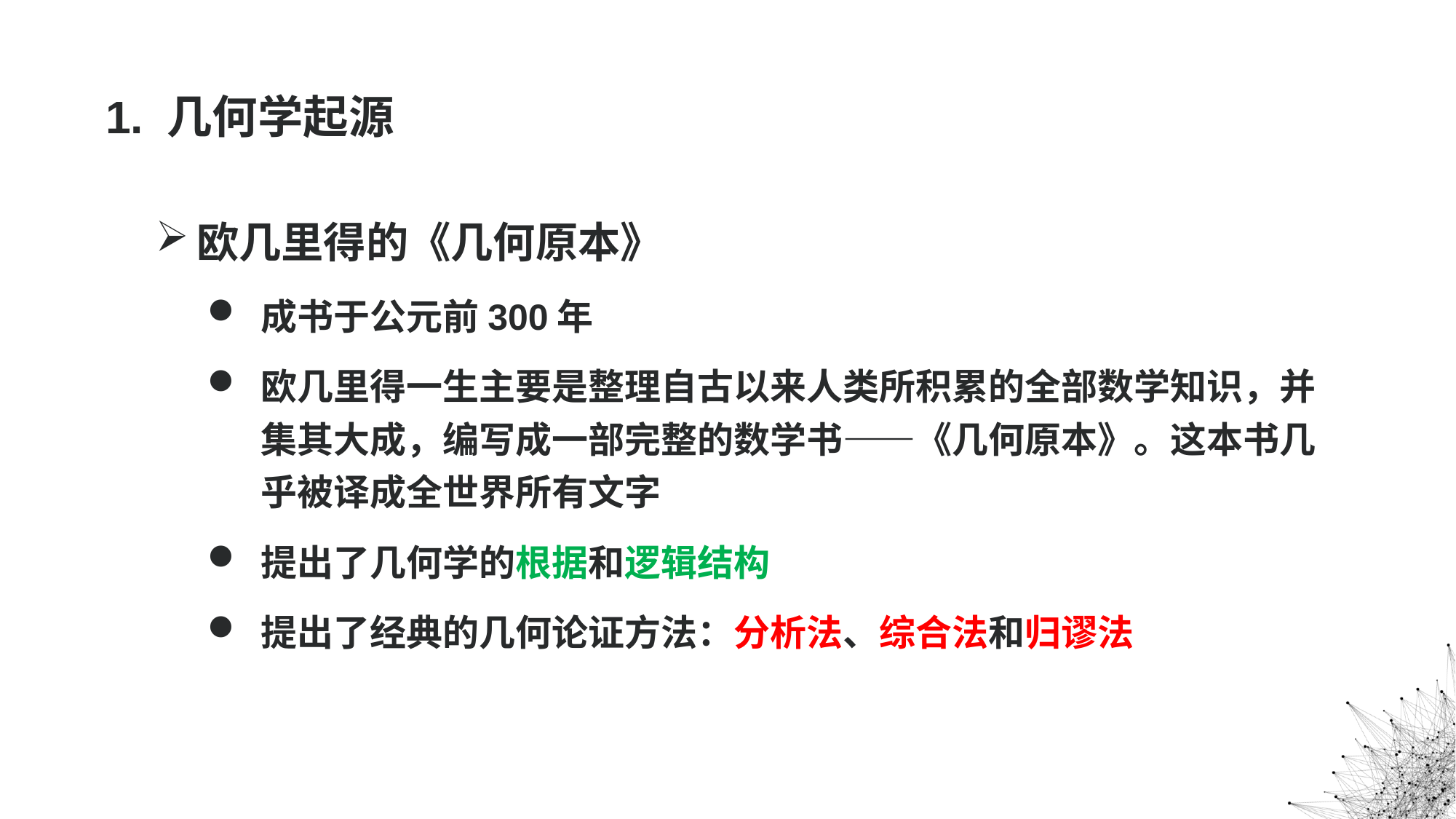

# 1. 几何学起源
欧几里得的《几何原本》
成书于公元前300年
欧几里得一生主要是整理自古以来人类所积累的全部数学知识，并集其大成，编写成一部完整的数学书——《几何原本》。这本书几乎被译成全世界所有文字
提出了几何学的根据和逻辑结构
提出了经典的几何论证方法：分析法、综合法和归谬法